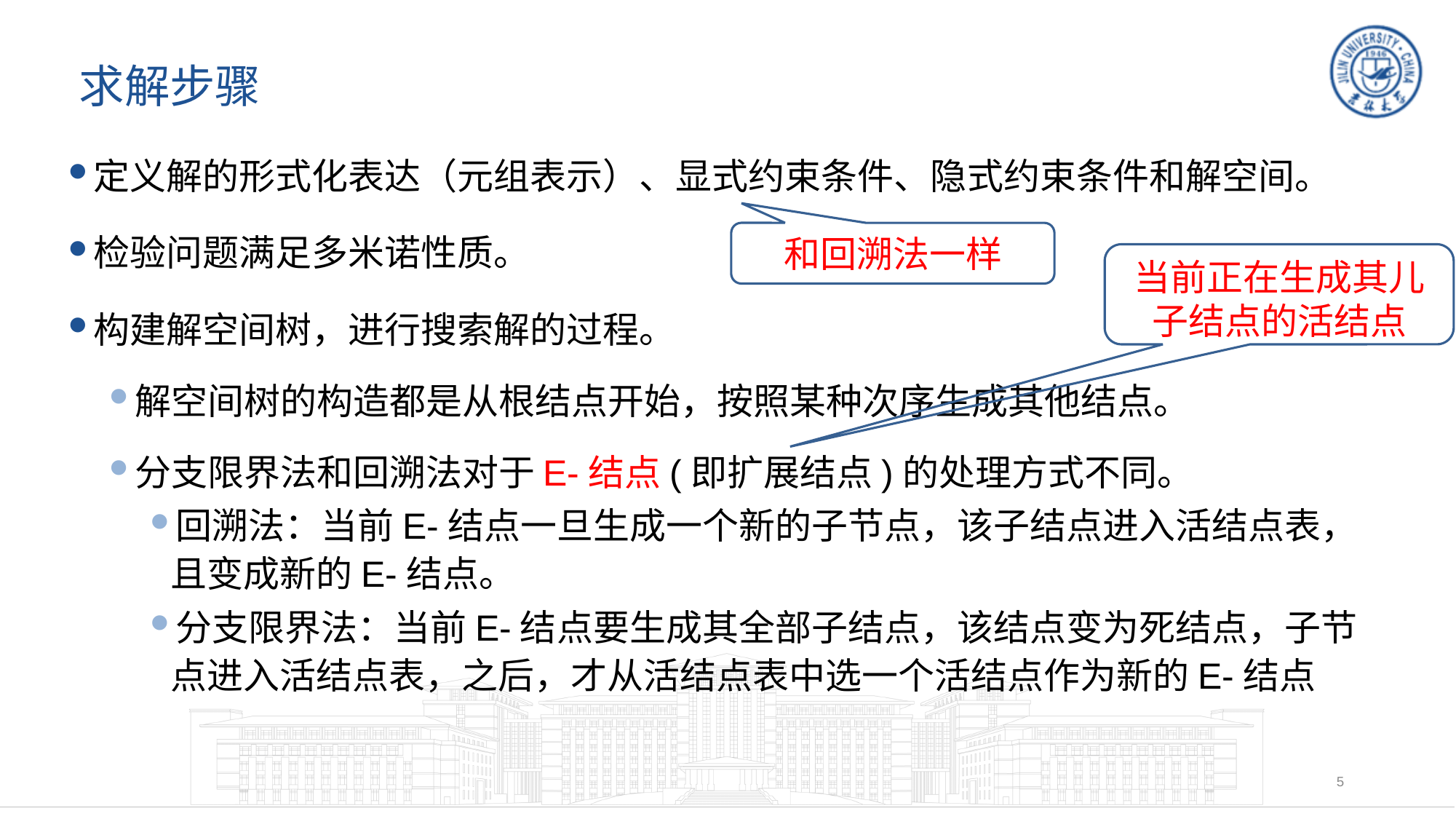

# 求解步骤
定义解的形式化表达（元组表示）、显式约束条件、隐式约束条件和解空间。
检验问题满足多米诺性质。
构建解空间树，进行搜索解的过程。
解空间树的构造都是从根结点开始，按照某种次序生成其他结点。
分支限界法和回溯法对于E-结点(即扩展结点)的处理方式不同。
回溯法：当前E-结点一旦生成一个新的子节点，该子结点进入活结点表，且变成新的E-结点。
分支限界法：当前E-结点要生成其全部子结点，该结点变为死结点，子节点进入活结点表，之后，才从活结点表中选一个活结点作为新的E-结点

和回溯法一样
当前正在生成其儿子结点的活结点
5